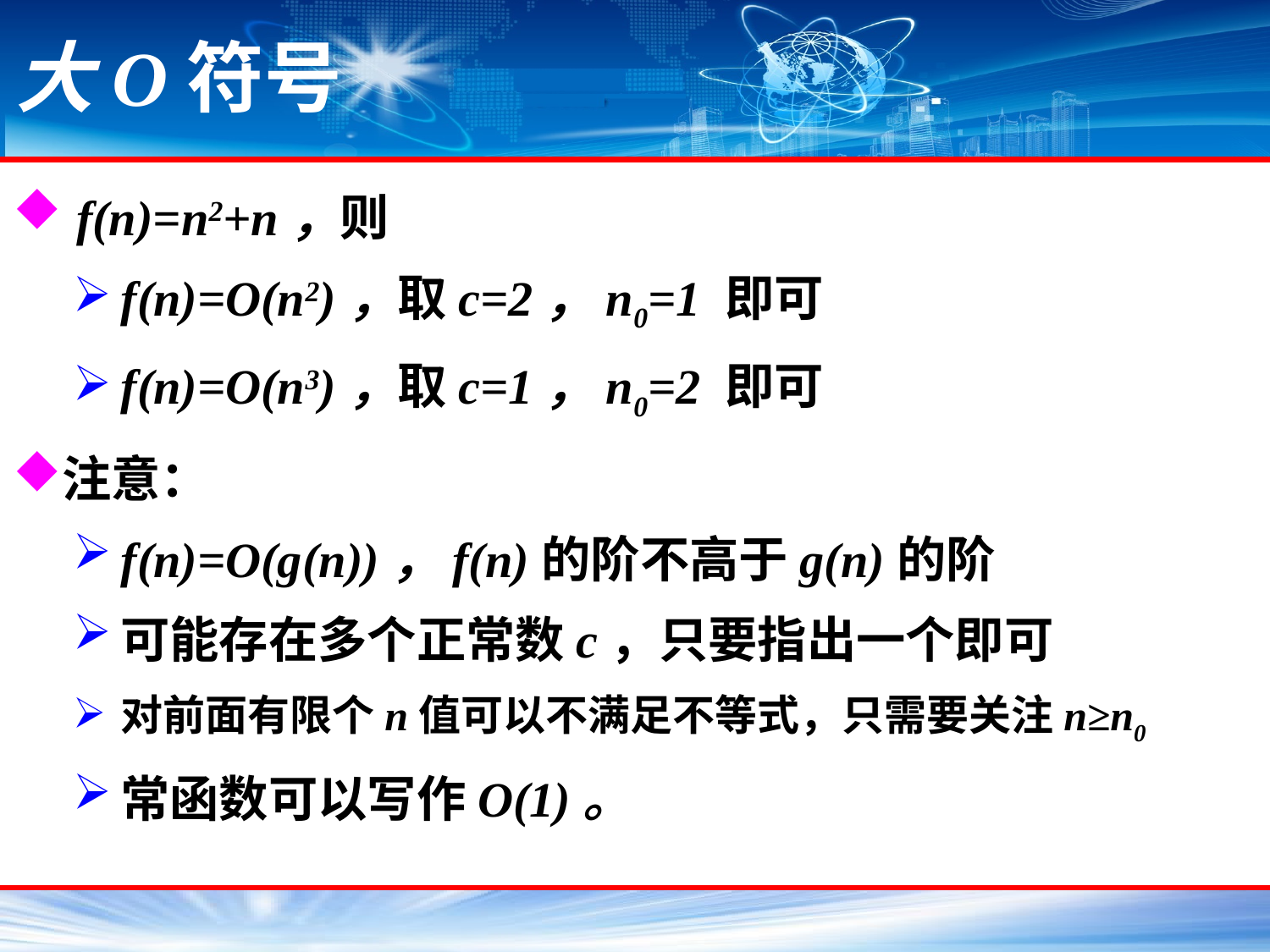

# 大Ο符号
f(n)=n2+n，则
f(n)=O(n2)，取c=2，n0=1 即可
f(n)=O(n3)，取c=1，n0=2 即可
注意：
f(n)=O(g(n))，f(n)的阶不高于g(n)的阶
可能存在多个正常数c，只要指出一个即可
对前面有限个n值可以不满足不等式，只需要关注n≥n0
常函数可以写作O(1)。